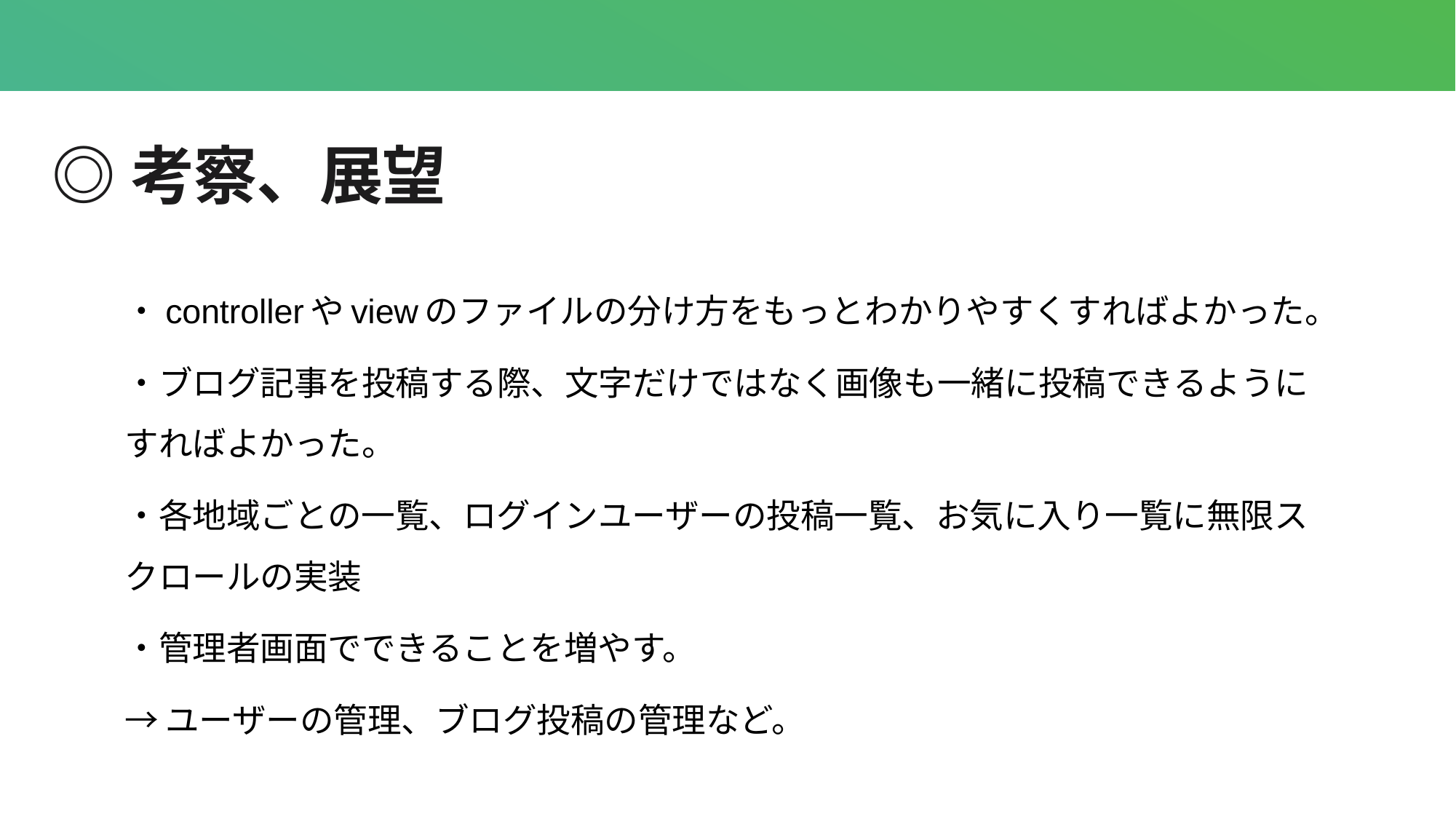

# ◎考察、展望
・controllerやviewのファイルの分け方をもっとわかりやすくすればよかった。
・ブログ記事を投稿する際、文字だけではなく画像も一緒に投稿できるようにすればよかった。
・各地域ごとの一覧、ログインユーザーの投稿一覧、お気に入り一覧に無限スクロールの実装
・管理者画面でできることを増やす。
→ユーザーの管理、ブログ投稿の管理など。